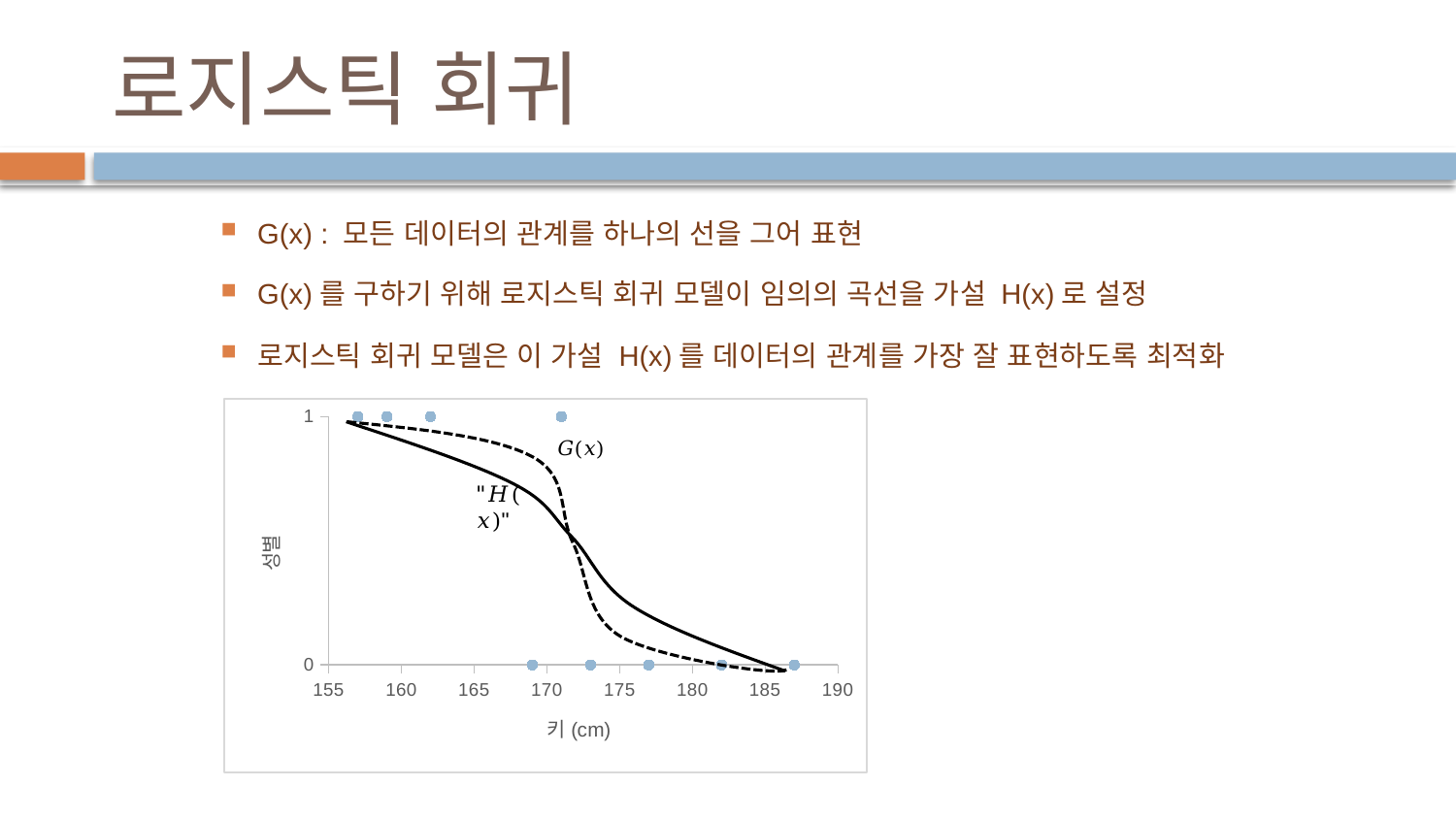

# 로지스틱 회귀
G(x) : 모든 데이터의 관계를 하나의 선을 그어 표현
G(x)를 구하기 위해 로지스틱 회귀 모델이 임의의 곡선을 가설 H(x)로 설정
로지스틱 회귀 모델은 이 가설 H(x)를 데이터의 관계를 가장 잘 표현하도록 최적화

### Chart

| Category | 성별 |
|---|---|